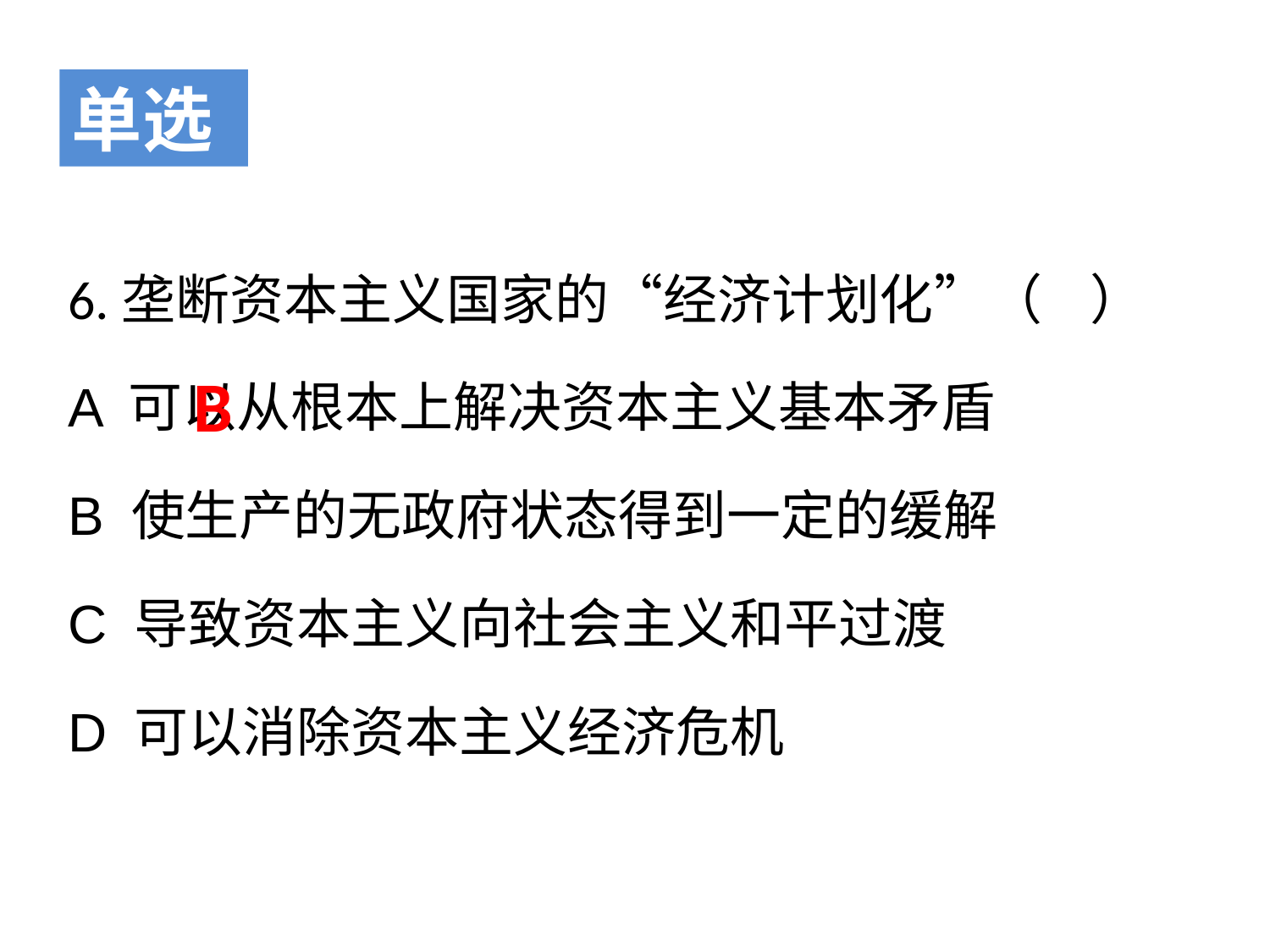

单选
6.垄断资本主义国家的“经济计划化”（    ）
A 可以从根本上解决资本主义基本矛盾
B 使生产的无政府状态得到一定的缓解
C 导致资本主义向社会主义和平过渡
D 可以消除资本主义经济危机
B